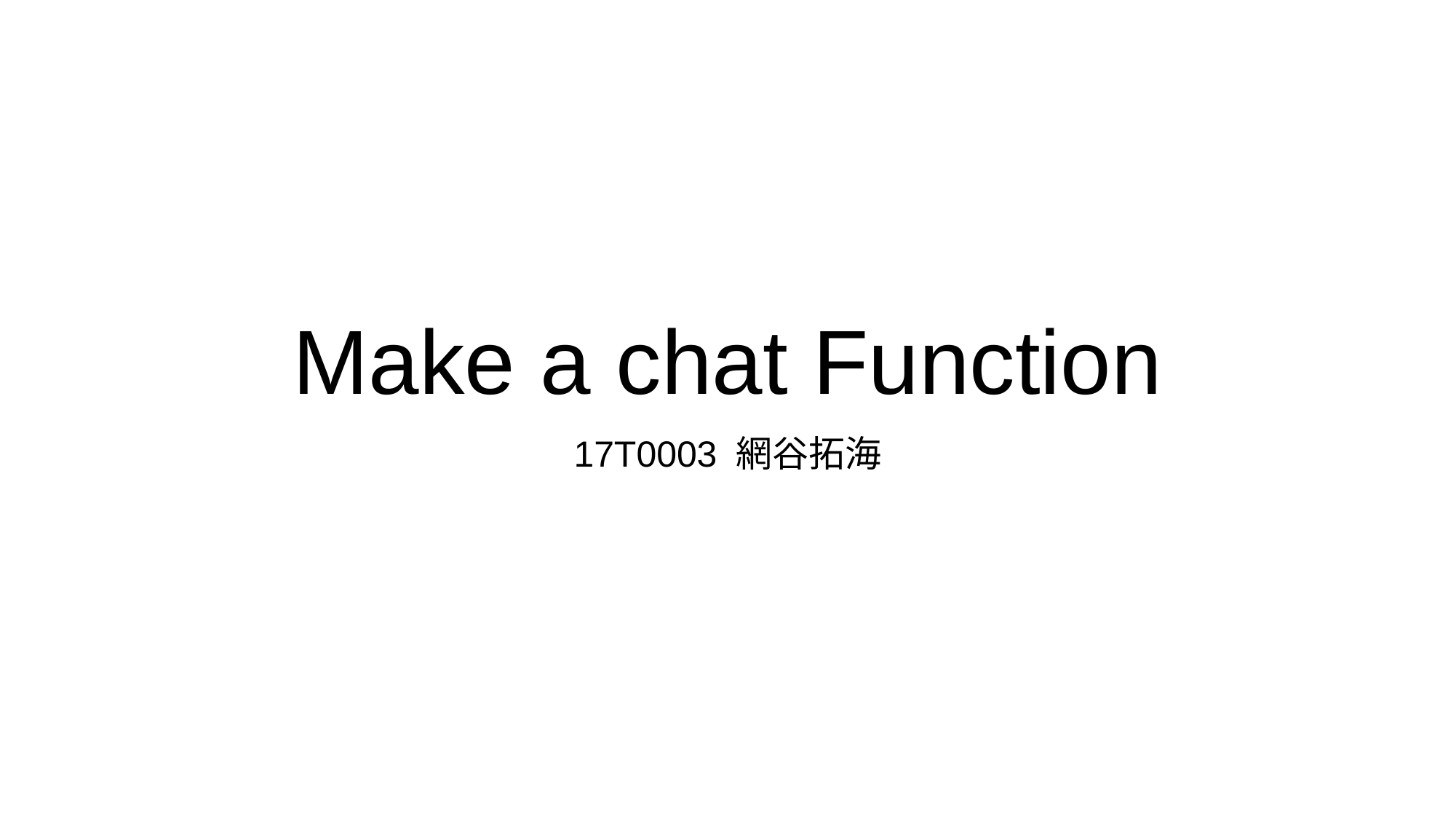

# Make a chat Function
17T0003 網谷拓海